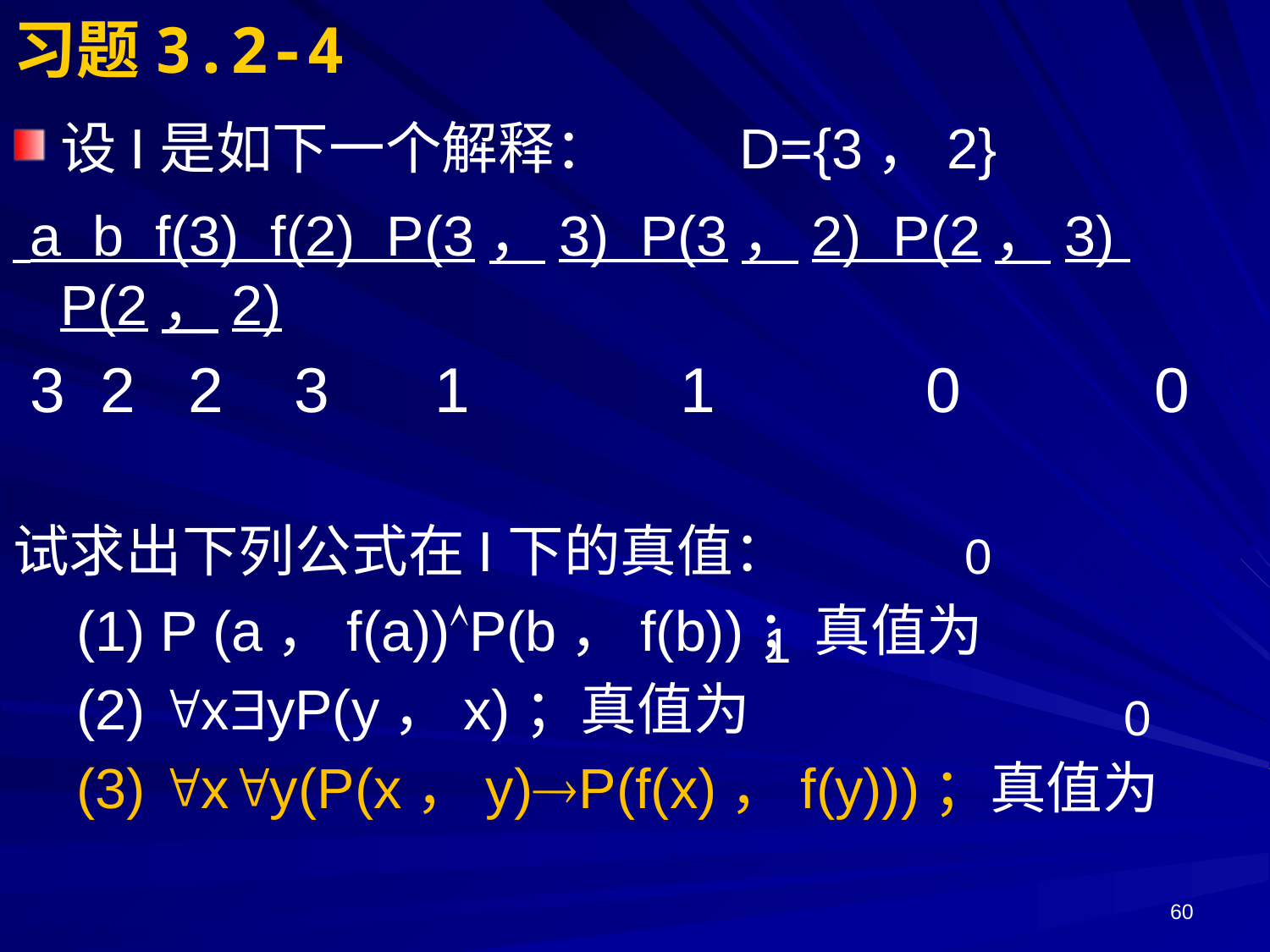

# 习题3.2-4
设I是如下一个解释：         D={3，2}
 a  b  f(3)  f(2)  P(3，3)  P(3，2)  P(2，3)  P(2，2)
 3  2   2    3      1            1            0           0

试求出下列公式在I下的真值：
(1) P (a，f(a))∧P(b，f(b))；真值为
(2) ∀x∃yP(y，x)；真值为
(3) ∀x∀y(P(x，y)→P(f(x)，f(y)))；真值为
0
1
0
60